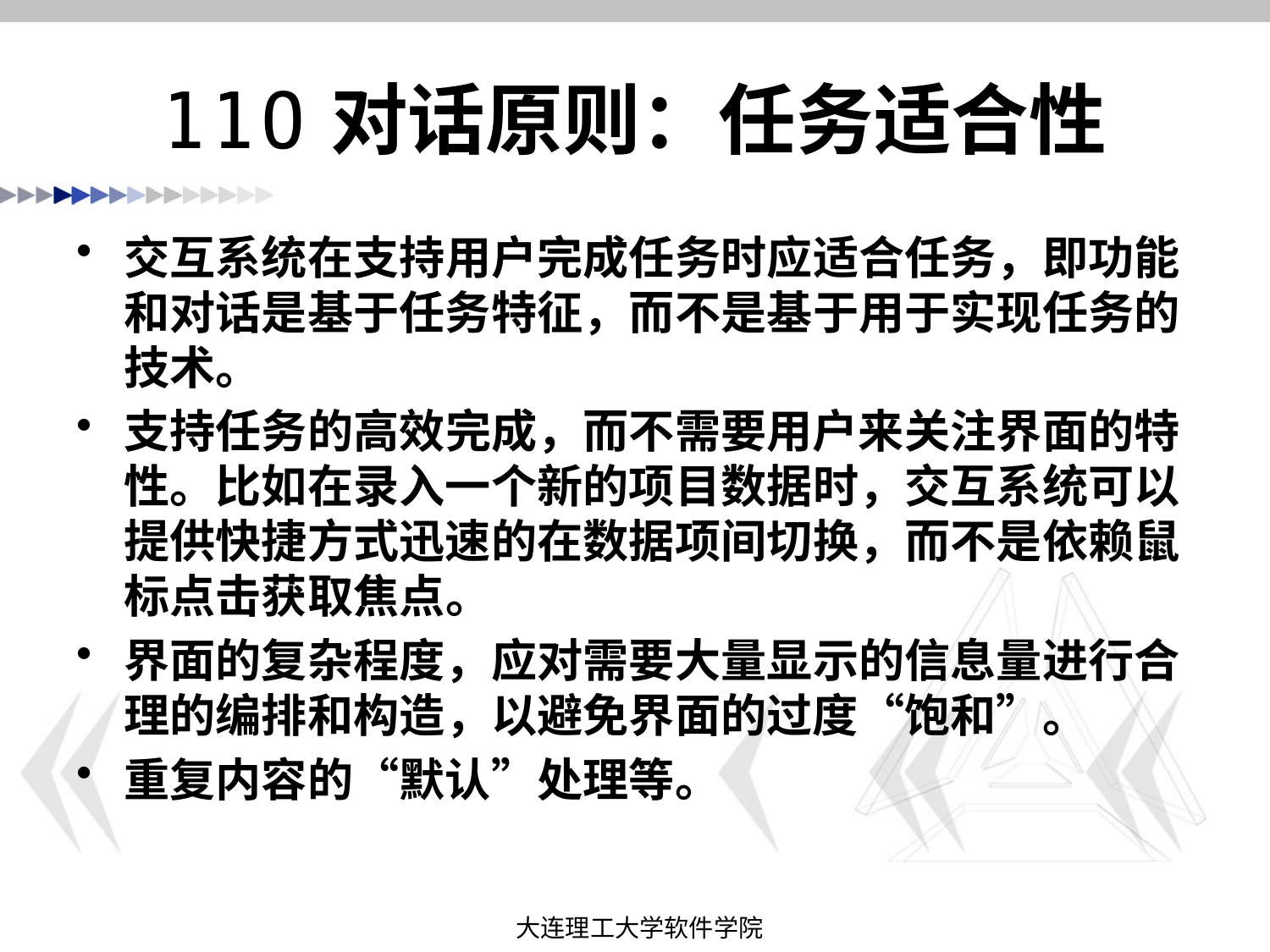

# 110对话原则：任务适合性
交互系统在支持用户完成任务时应适合任务，即功能和对话是基于任务特征，而不是基于用于实现任务的技术。
支持任务的高效完成，而不需要用户来关注界面的特性。比如在录入一个新的项目数据时，交互系统可以提供快捷方式迅速的在数据项间切换，而不是依赖鼠标点击获取焦点。
界面的复杂程度，应对需要大量显示的信息量进行合理的编排和构造，以避免界面的过度“饱和”。
重复内容的“默认”处理等。

大连理工大学软件学院
9